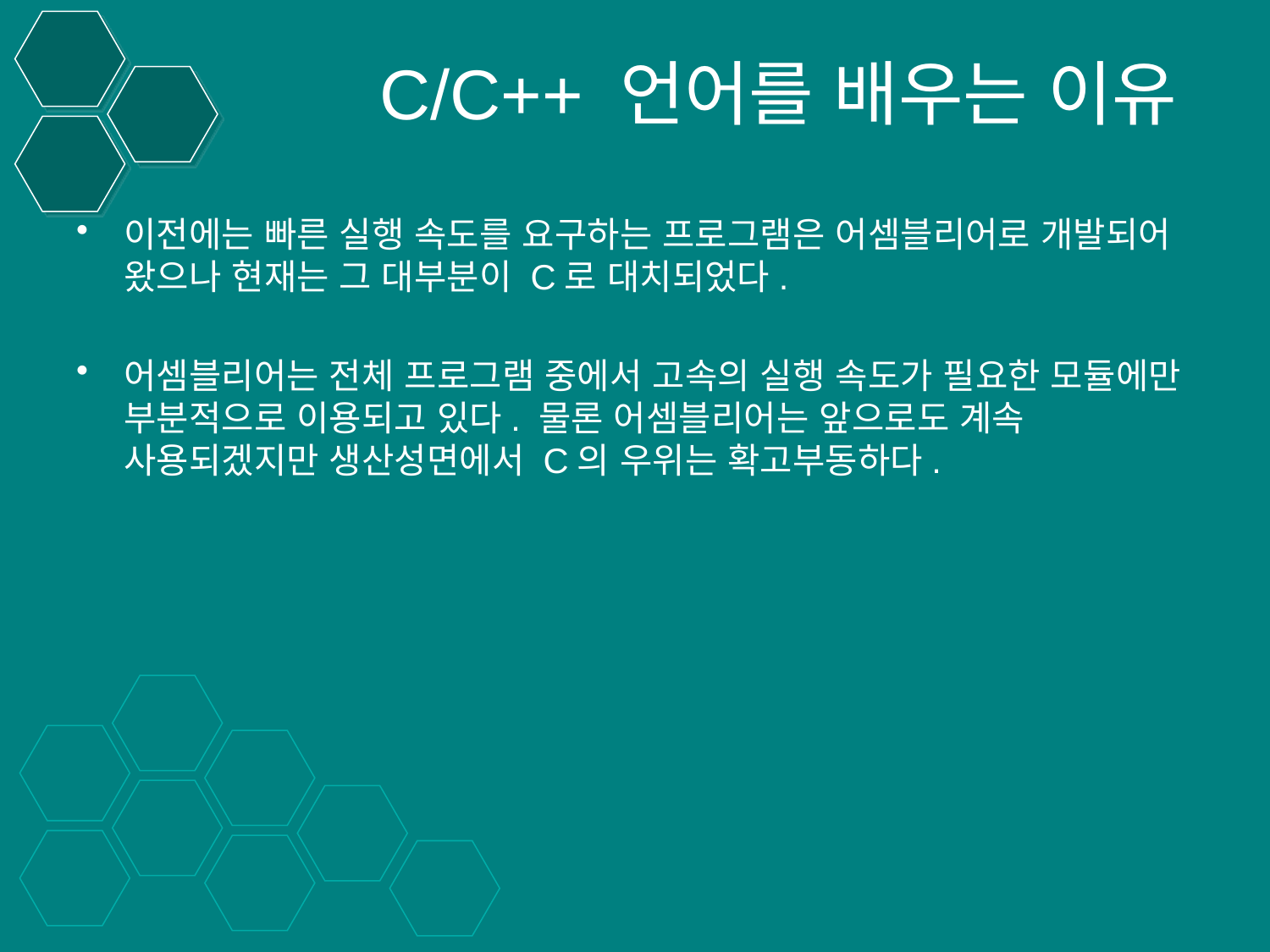

# C/C++ 언어를 배우는 이유
이전에는 빠른 실행 속도를 요구하는 프로그램은 어셈블리어로 개발되어 왔으나 현재는 그 대부분이 C로 대치되었다.

어셈블리어는 전체 프로그램 중에서 고속의 실행 속도가 필요한 모듈에만 부분적으로 이용되고 있다. 물론 어셈블리어는 앞으로도 계속 사용되겠지만 생산성면에서 C의 우위는 확고부동하다.